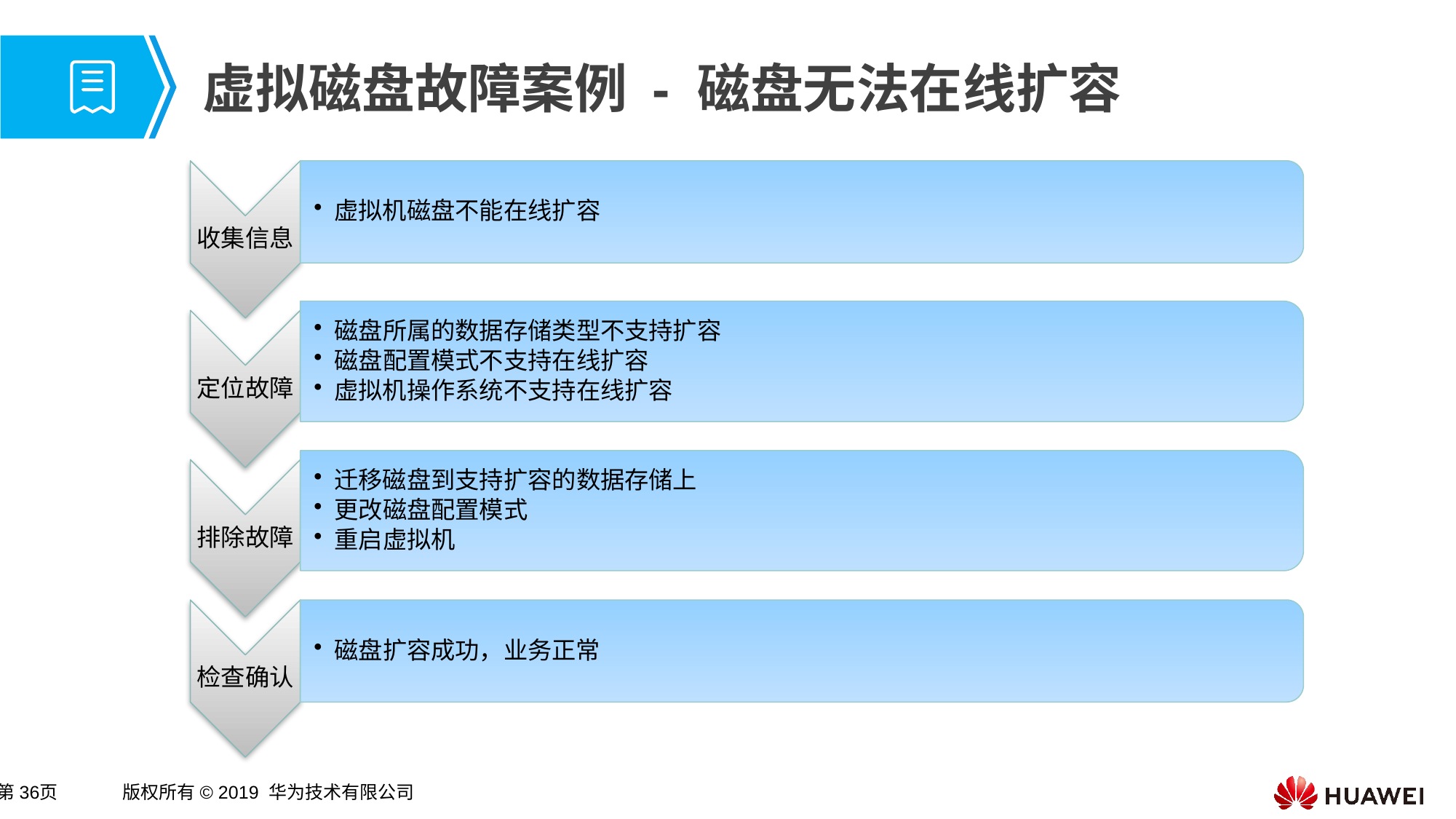

# 虚拟磁盘故障案例 - 磁盘无法在线扩容
收集信息
虚拟机磁盘不能在线扩容
定位故障
磁盘所属的数据存储类型不支持扩容
磁盘配置模式不支持在线扩容
虚拟机操作系统不支持在线扩容
排除故障
迁移磁盘到支持扩容的数据存储上
更改磁盘配置模式
重启虚拟机
检查确认
磁盘扩容成功，业务正常